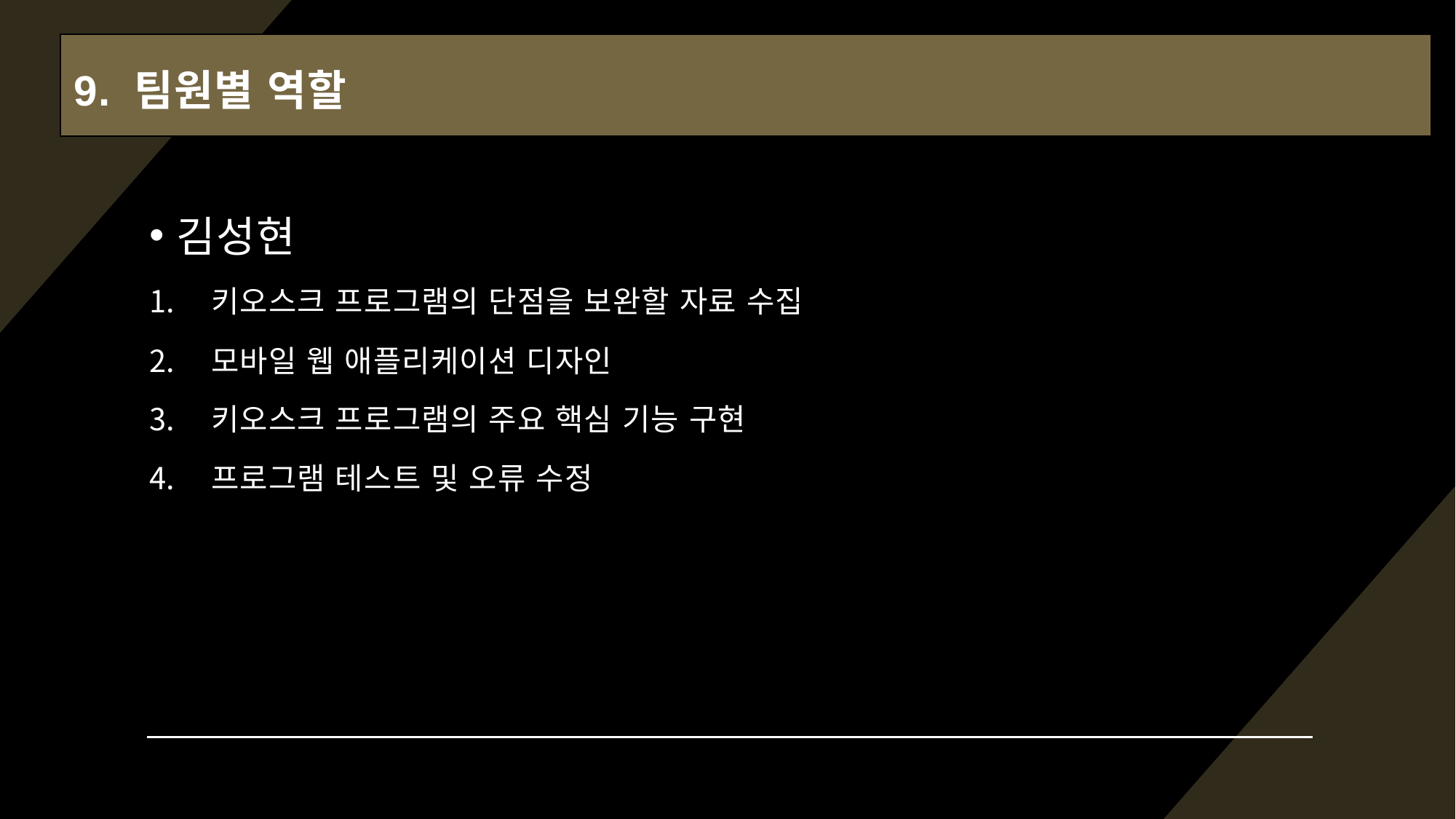

9. 팀원별 역할
김성현
키오스크 프로그램의 단점을 보완할 자료 수집
모바일 웹 애플리케이션 디자인
키오스크 프로그램의 주요 핵심 기능 구현
프로그램 테스트 및 오류 수정